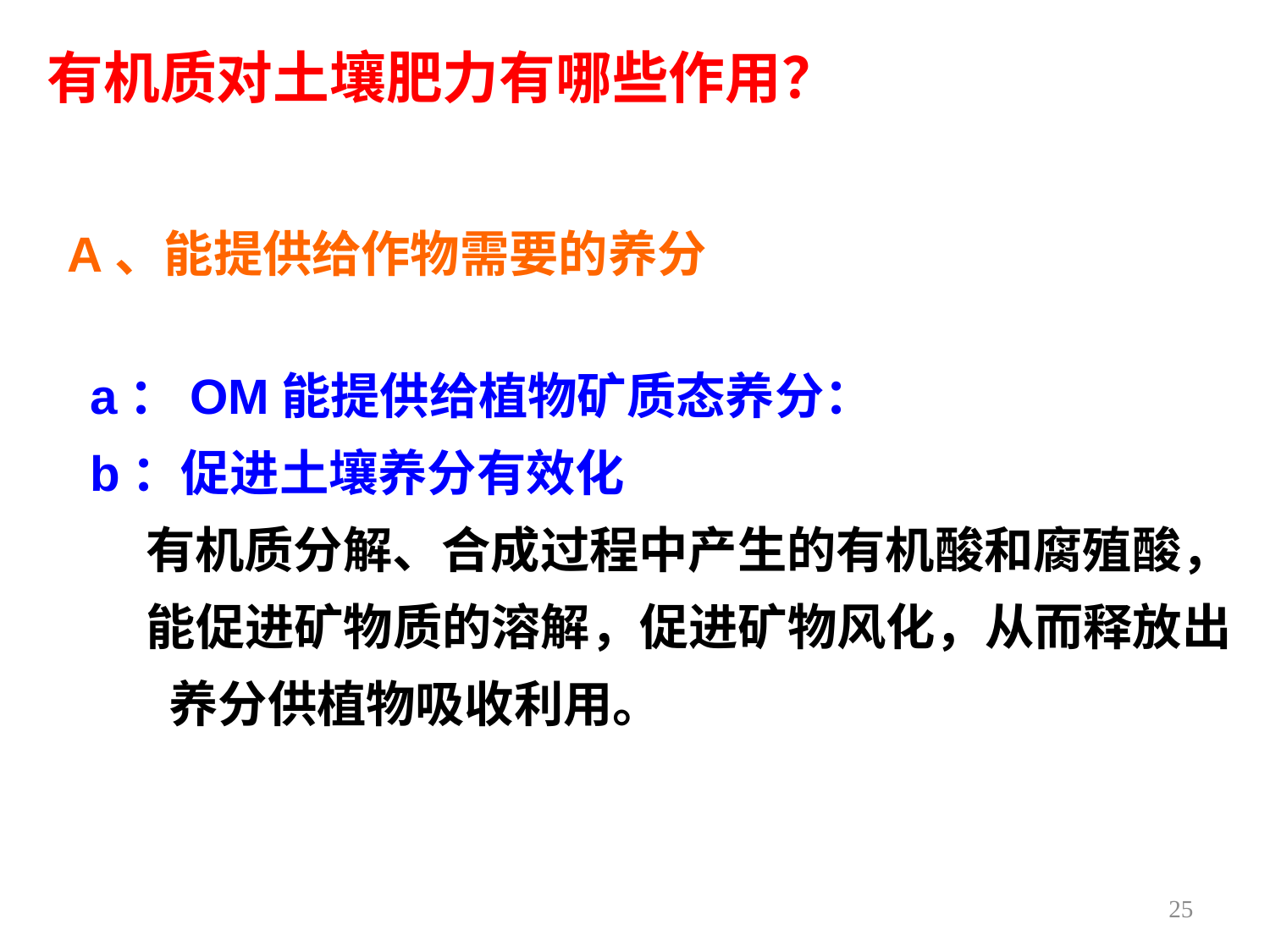

有机质对土壤肥力有哪些作用？
A、能提供给作物需要的养分
a：OM能提供给植物矿质态养分：
b：促进土壤养分有效化
    有机质分解、合成过程中产生的有机酸和腐殖酸，
    能促进矿物质的溶解，促进矿物风化，从而释放出
      养分供植物吸收利用。

25